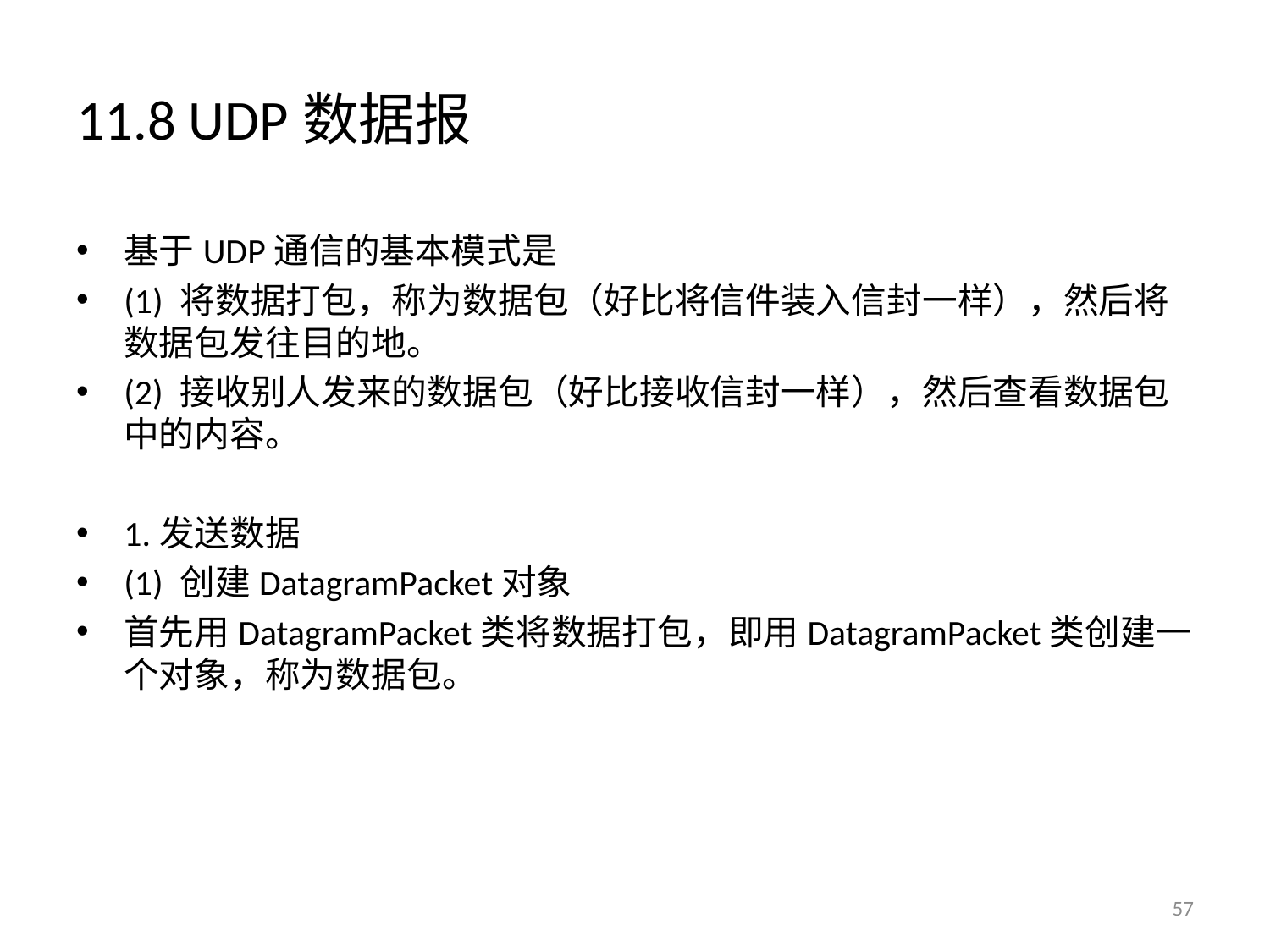

# 11.8 UDP数据报
基于UDP通信的基本模式是
(1) 将数据打包，称为数据包（好比将信件装入信封一样），然后将数据包发往目的地。
(2) 接收别人发来的数据包（好比接收信封一样），然后查看数据包中的内容。

1.发送数据
(1) 创建DatagramPacket对象
首先用DatagramPacket类将数据打包，即用DatagramPacket类创建一个对象，称为数据包。
57